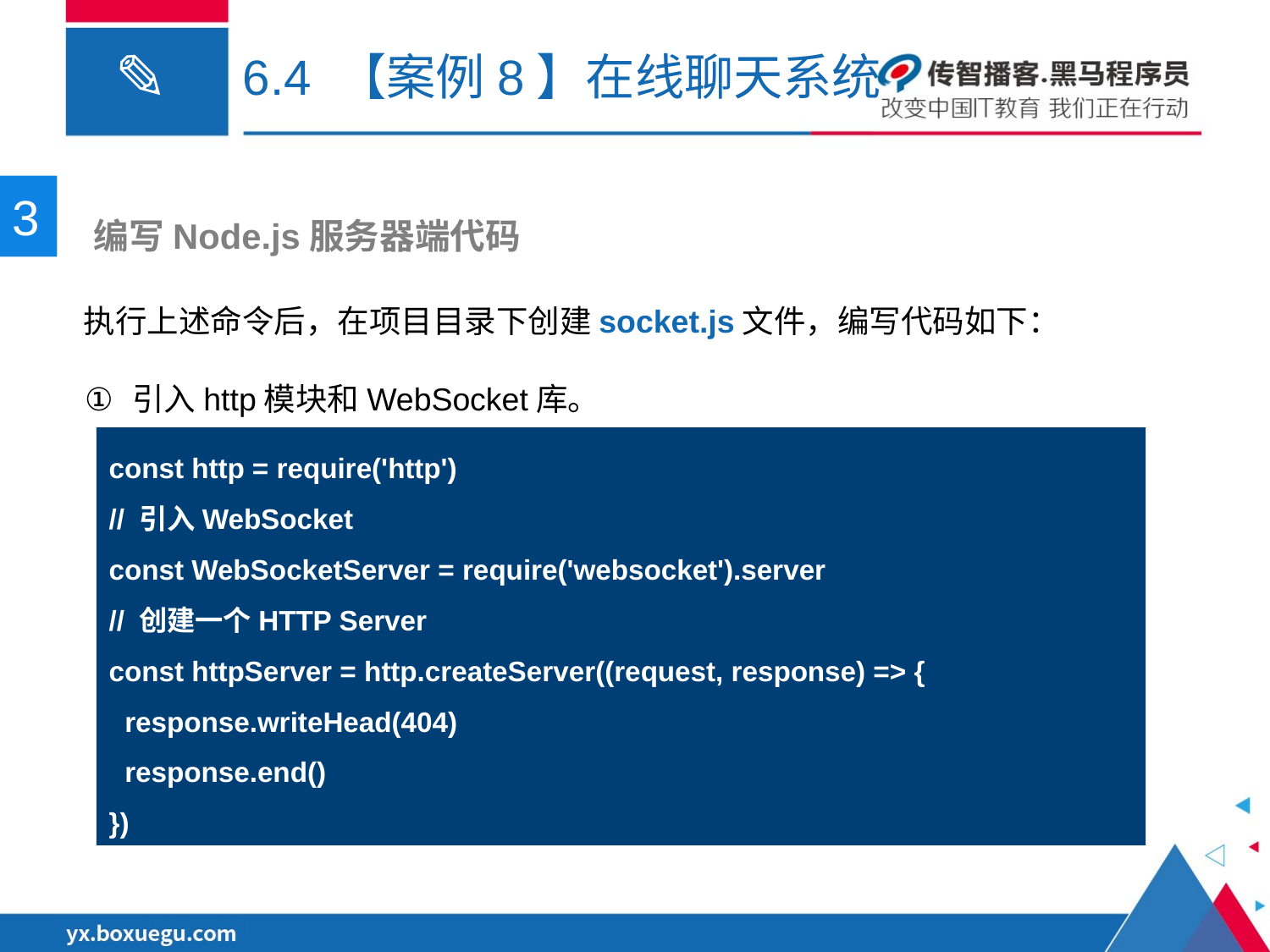

# 6.4 【案例8】在线聊天系统

3
  编写Node.js服务器端代码
执行上述命令后，在项目目录下创建socket.js文件，编写代码如下：
引入http模块和WebSocket库。
const http = require('http')
// 引入WebSocket
const WebSocketServer = require('websocket').server
// 创建一个HTTP Server
const httpServer = http.createServer((request, response) => {
  response.writeHead(404)
  response.end()
})